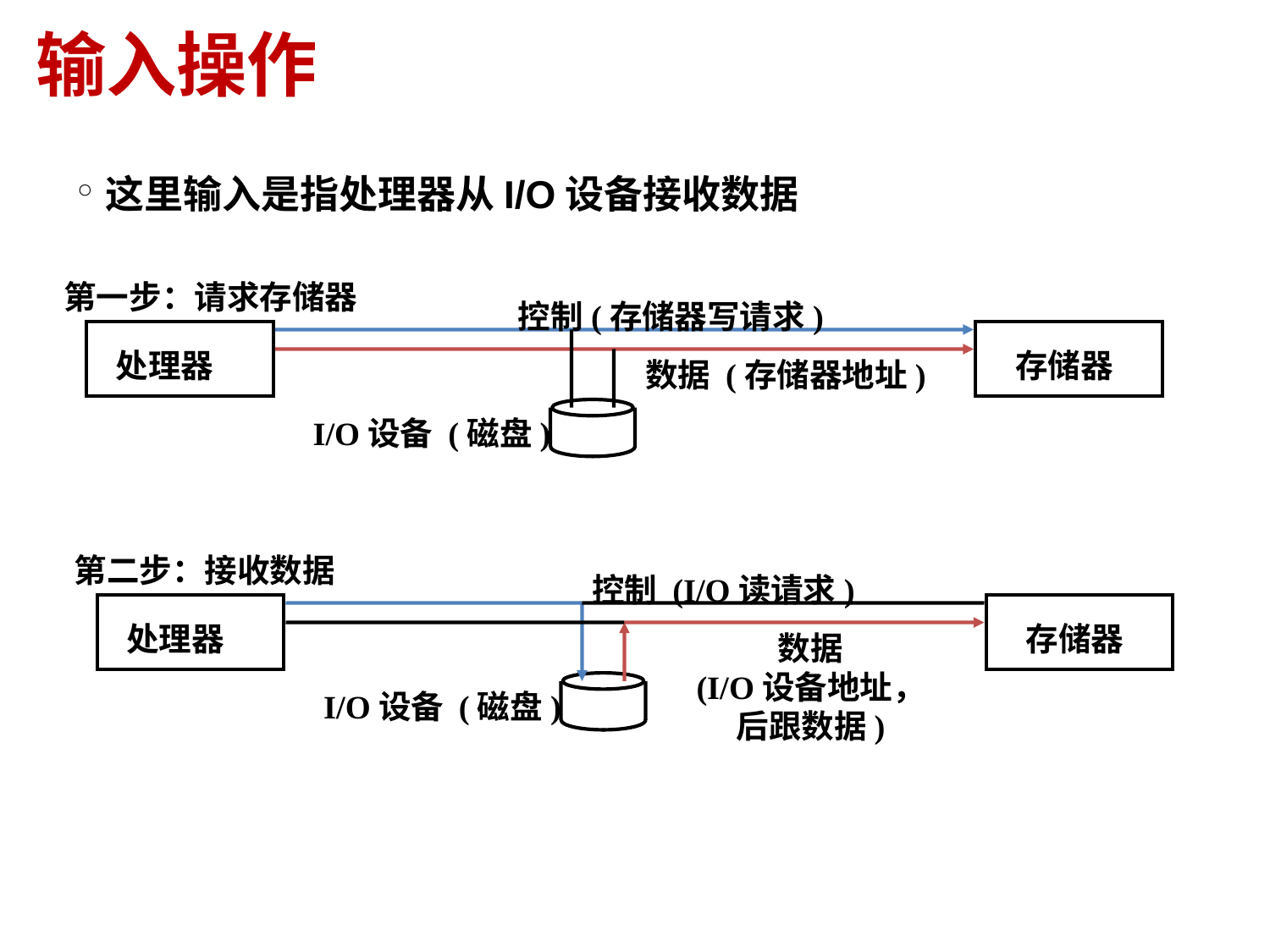

# 输入操作
这里输入是指处理器从I/O设备接收数据
第一步：请求存储器
控制(存储器写请求)

处理器
存储器

数据 (存储器地址)

I/O设备 (磁盘)
第二步：接收数据
控制 (I/O读请求)

处理器
存储器

数据
(I/O设备地址，
后跟数据)

I/O设备 (磁盘)